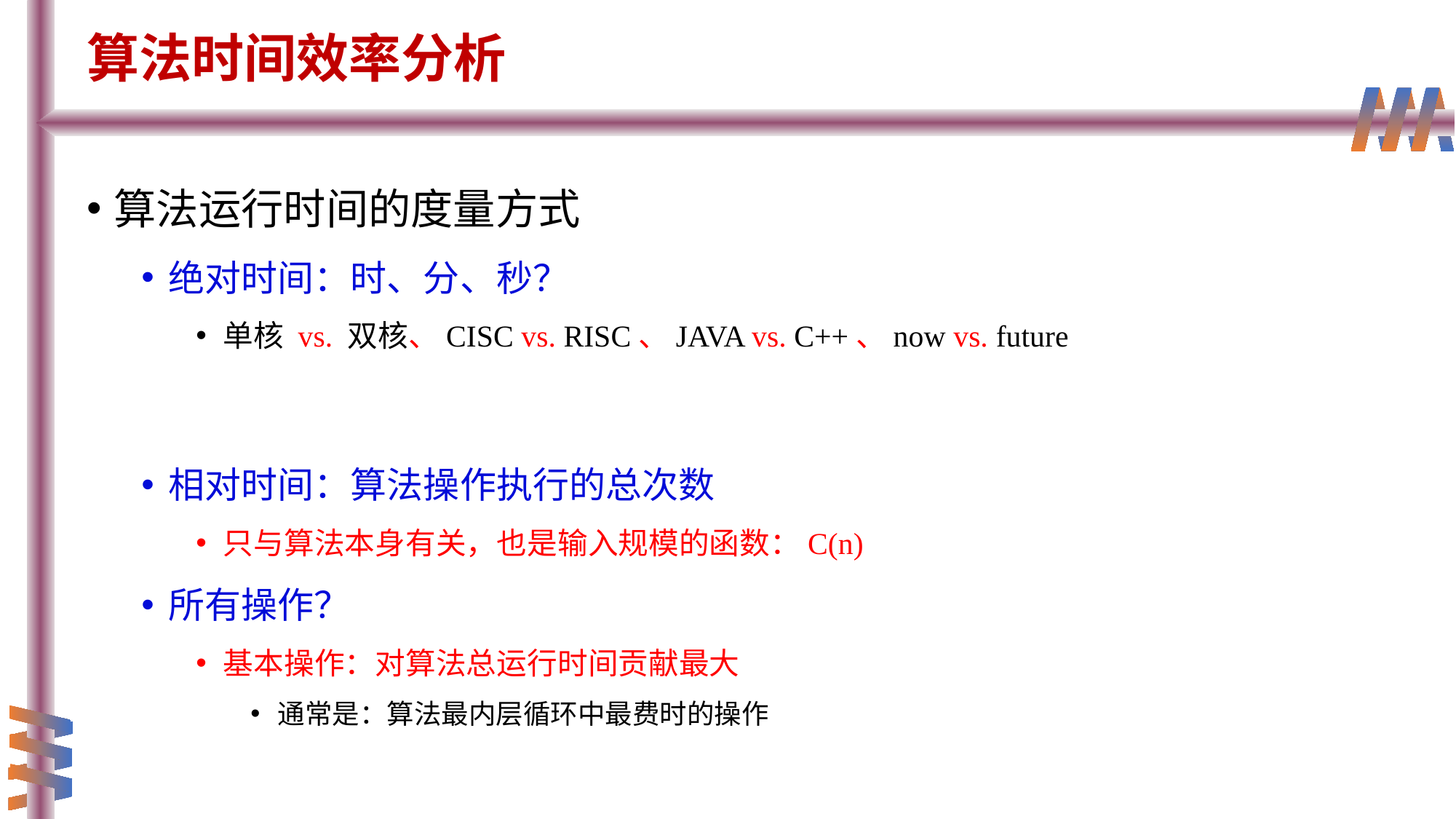

# 算法时间效率分析
算法运行时间的度量方式
绝对时间：时、分、秒？
单核 vs. 双核、CISC vs. RISC、JAVA vs. C++、now vs. future

相对时间：算法操作执行的总次数
只与算法本身有关，也是输入规模的函数：C(n)
所有操作？
基本操作：对算法总运行时间贡献最大
通常是：算法最内层循环中最费时的操作